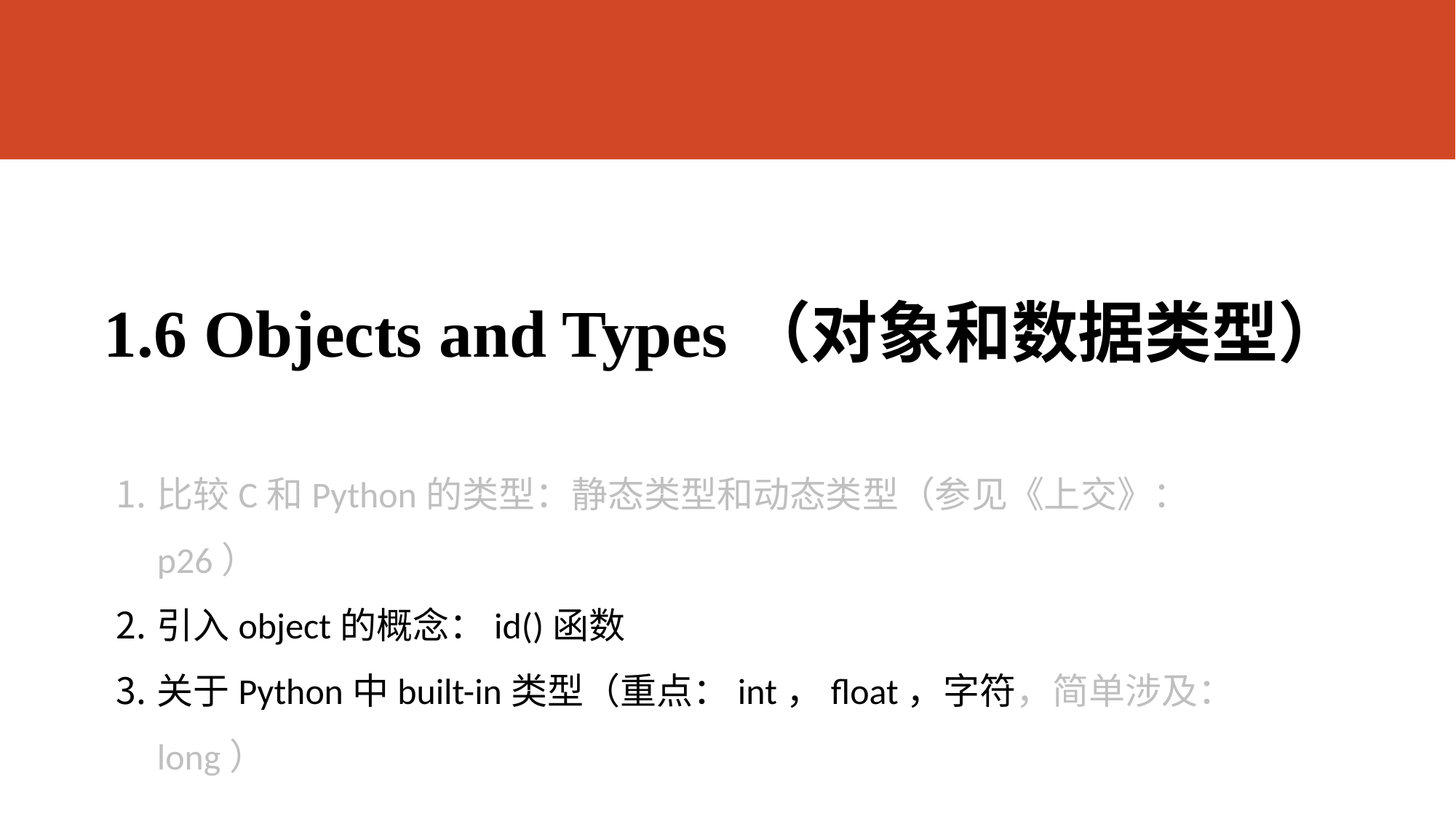

# 1.6 Objects and Types（对象和数据类型）
比较C和Python的类型：静态类型和动态类型（参见《上交》：p26）
引入object的概念：id()函数
关于Python中built-in类型（重点：int，float，字符，简单涉及：long）